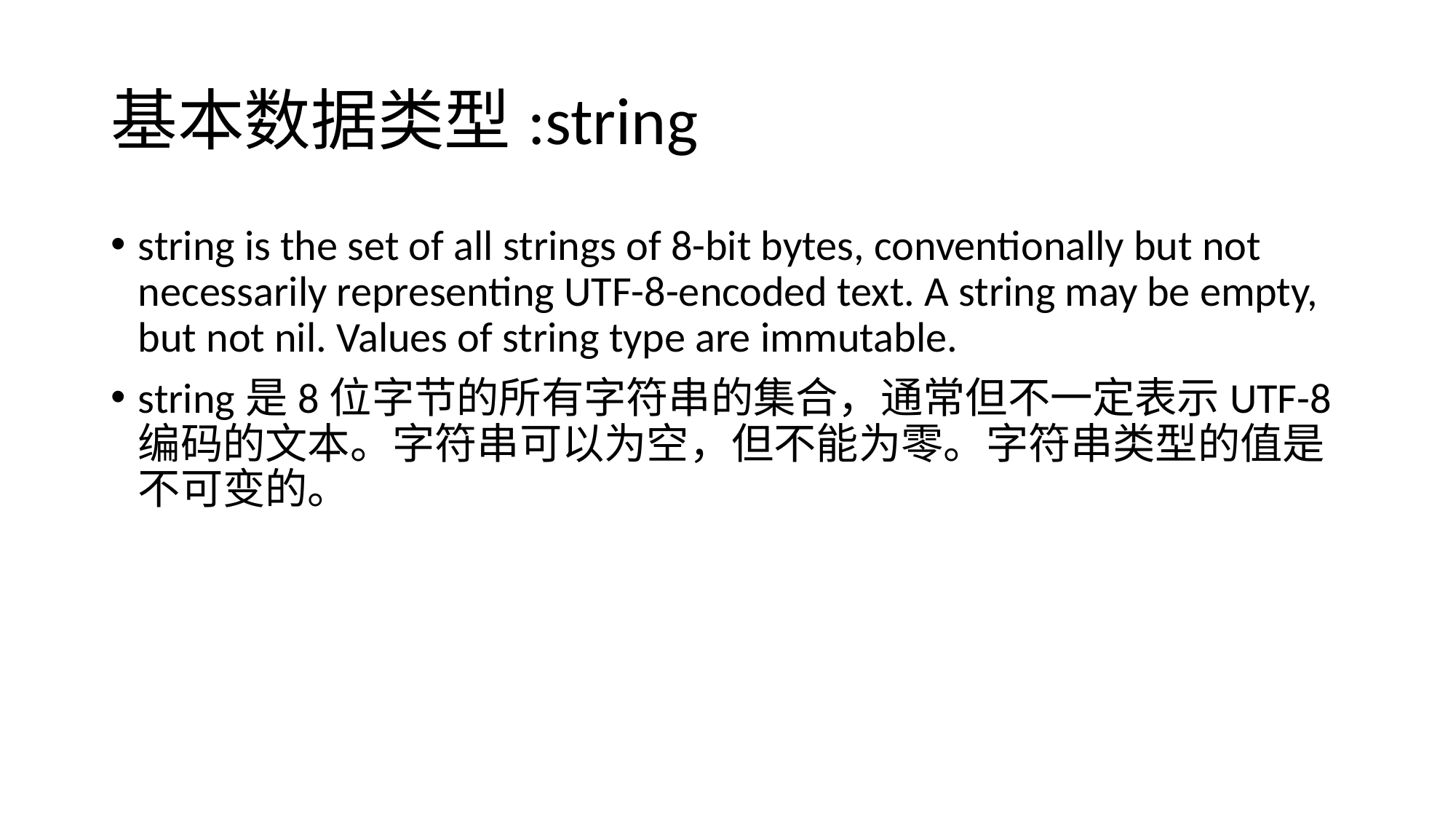

# 基本数据类型:string
string is the set of all strings of 8-bit bytes, conventionally but not necessarily representing UTF-8-encoded text. A string may be empty, but not nil. Values of string type are immutable.
string是8位字节的所有字符串的集合，通常但不一定表示UTF-8编码的文本。字符串可以为空，但不能为零。字符串类型的值是不可变的。